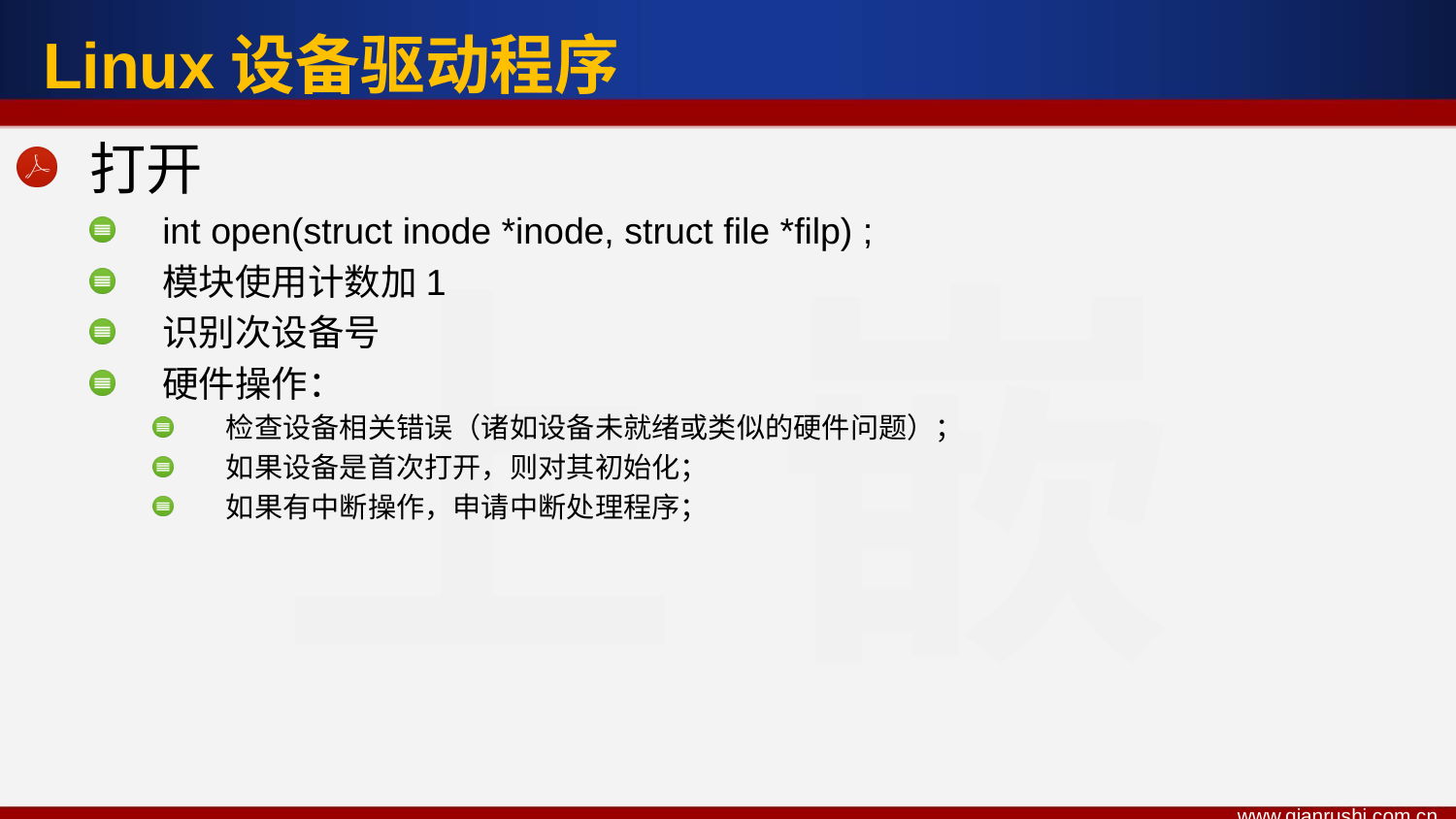

Linux设备驱动程序
打开
int open(struct inode *inode, struct file *filp) ;
模块使用计数加1
识别次设备号
硬件操作：
检查设备相关错误（诸如设备未就绪或类似的硬件问题）；
如果设备是首次打开，则对其初始化；
如果有中断操作，申请中断处理程序；